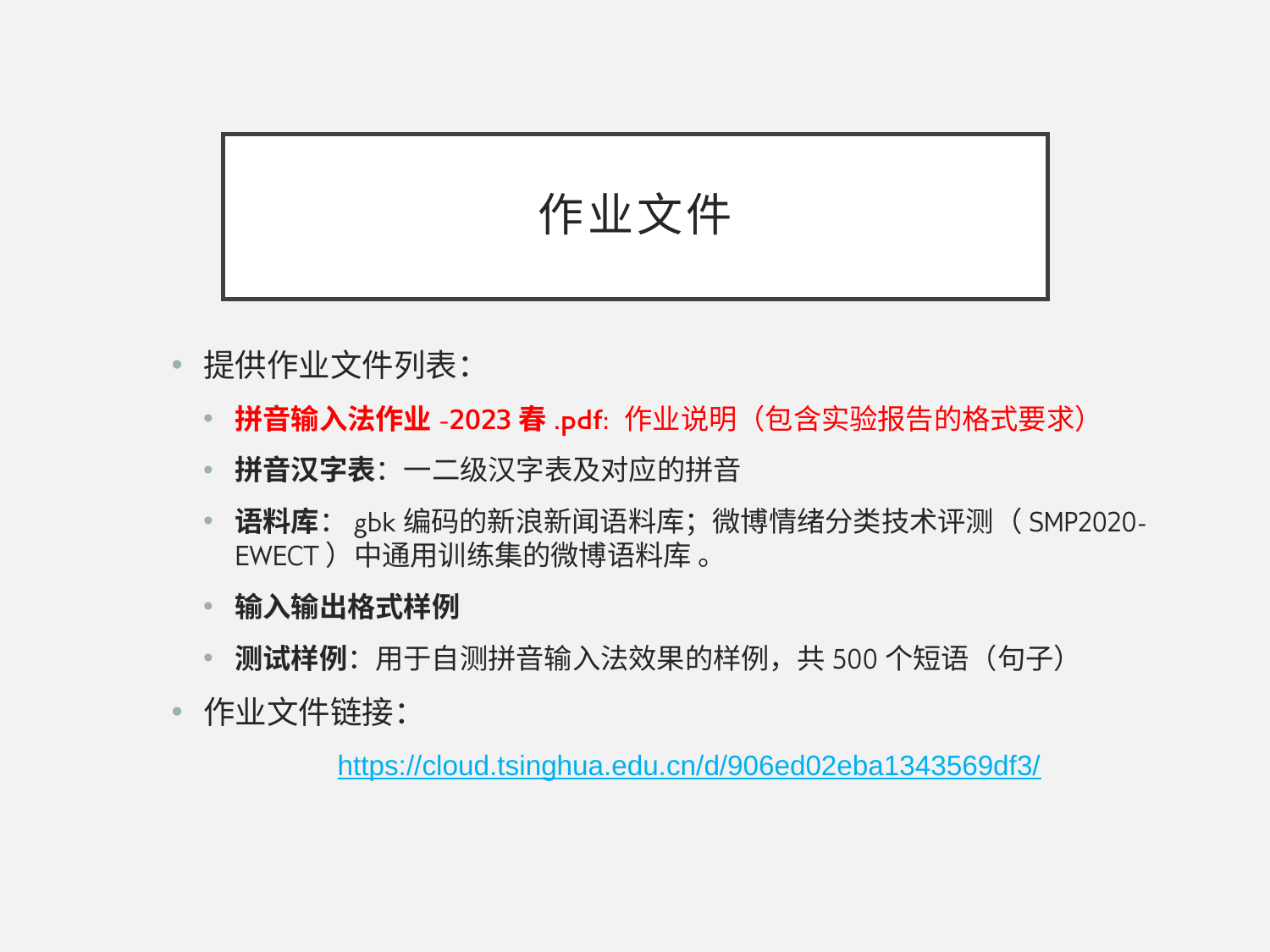

# 作业文件
提供作业文件列表：
拼音输入法作业-2023春.pdf: 作业说明（包含实验报告的格式要求）
拼音汉字表：一二级汉字表及对应的拼音
语料库：gbk编码的新浪新闻语料库；微博情绪分类技术评测（SMP2020-EWECT）中通用训练集的微博语料库 。
输入输出格式样例
测试样例：用于自测拼音输入法效果的样例，共500个短语（句子）
作业文件链接：
	 https://cloud.tsinghua.edu.cn/d/906ed02eba1343569df3/